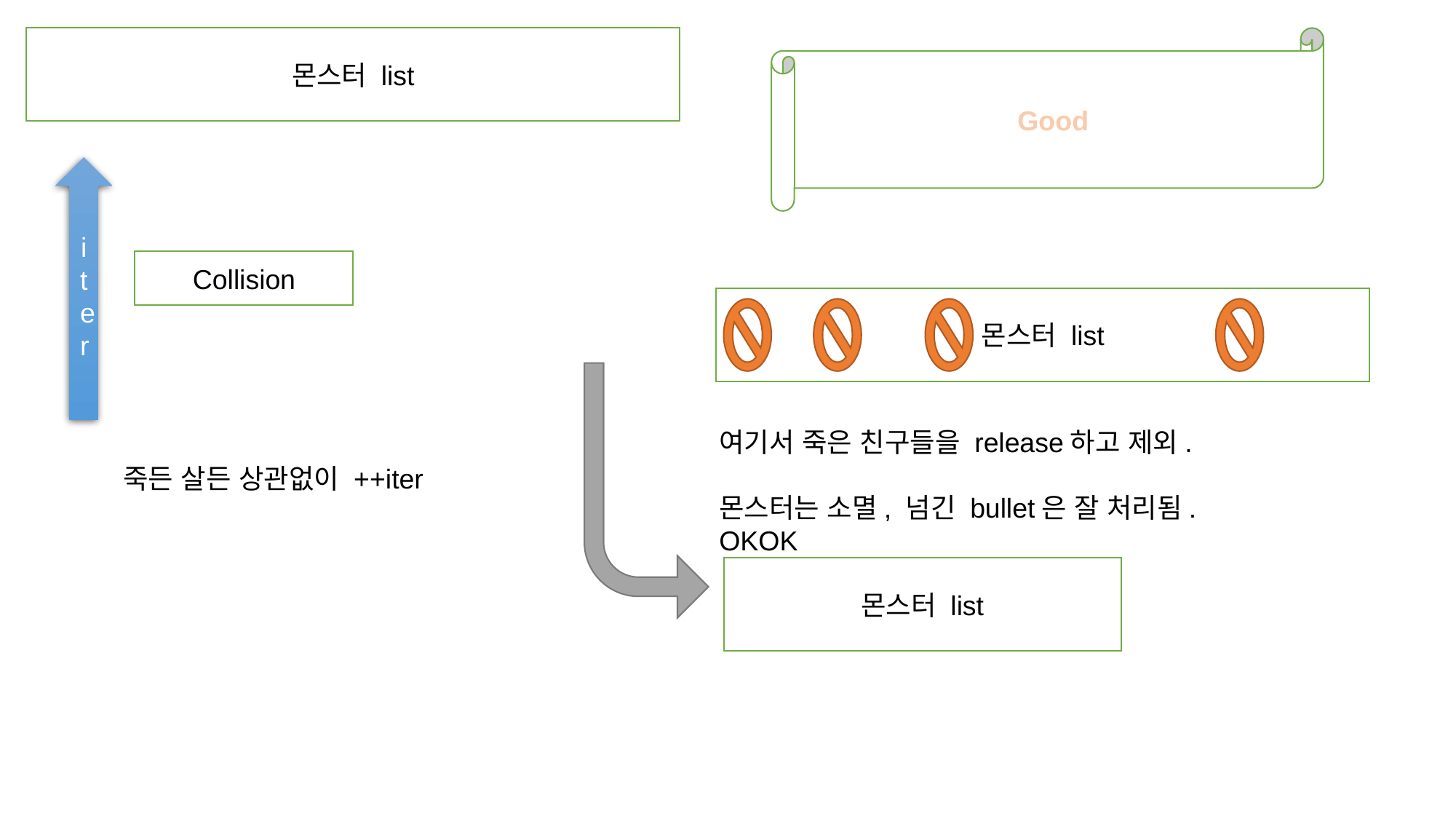

몬스터 list
Good
iter
Collision
몬스터 list

여기서 죽은 친구들을 release하고 제외.

몬스터는 소멸, 넘긴 bullet은 잘 처리됨.
OKOK
죽든 살든 상관없이 ++iter
몬스터 list